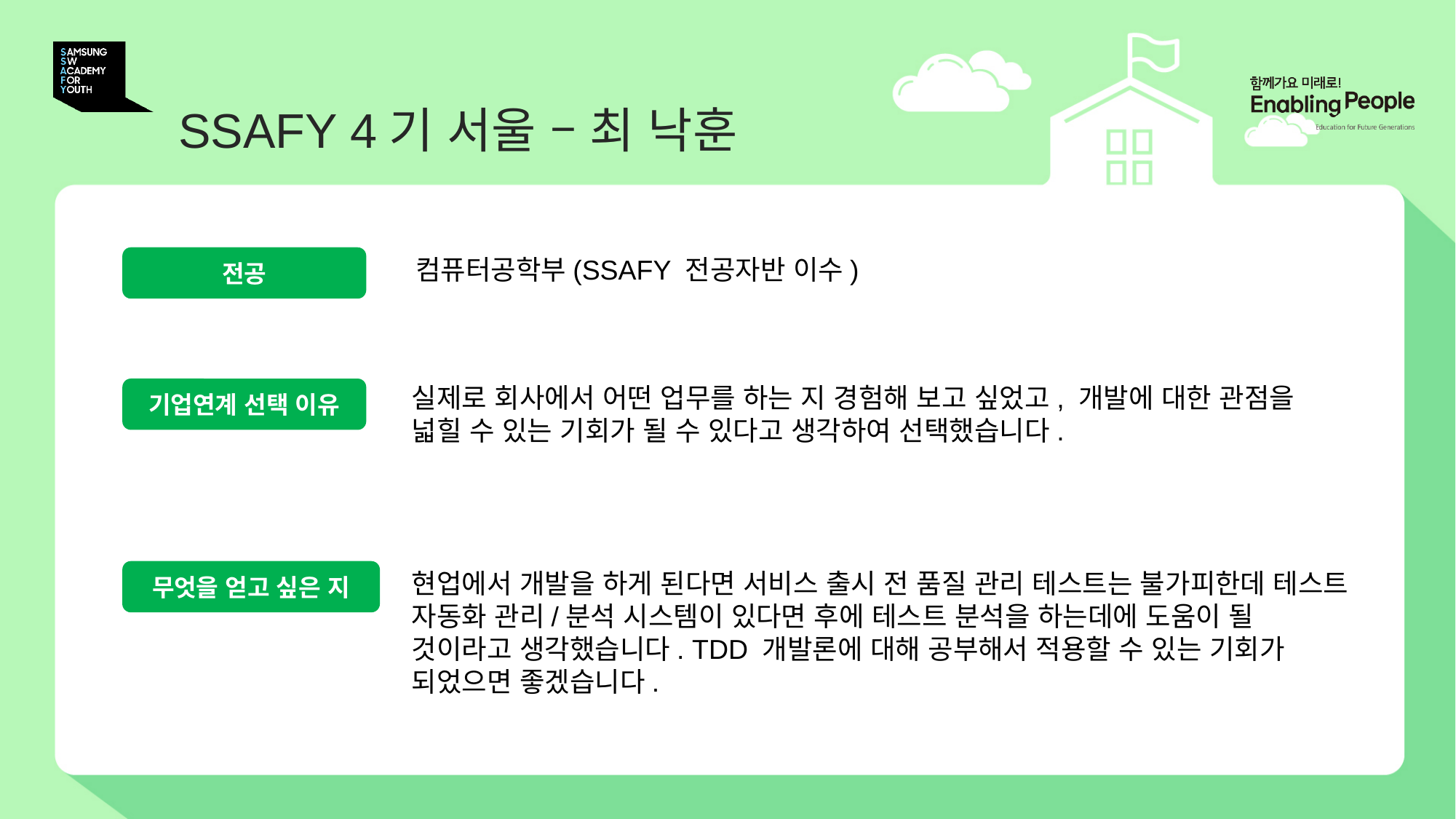

# SSAFY 4기 서울 – 최 낙훈
컴퓨터공학부(SSAFY 전공자반 이수)
전공
실제로 회사에서 어떤 업무를 하는 지 경험해 보고 싶었고, 개발에 대한 관점을 넓힐 수 있는 기회가 될 수 있다고 생각하여 선택했습니다.
기업연계 선택 이유
무엇을 얻고 싶은 지
현업에서 개발을 하게 된다면 서비스 출시 전 품질 관리 테스트는 불가피한데 테스트 자동화 관리/분석 시스템이 있다면 후에 테스트 분석을 하는데에 도움이 될 것이라고 생각했습니다. TDD 개발론에 대해 공부해서 적용할 수 있는 기회가 되었으면 좋겠습니다.